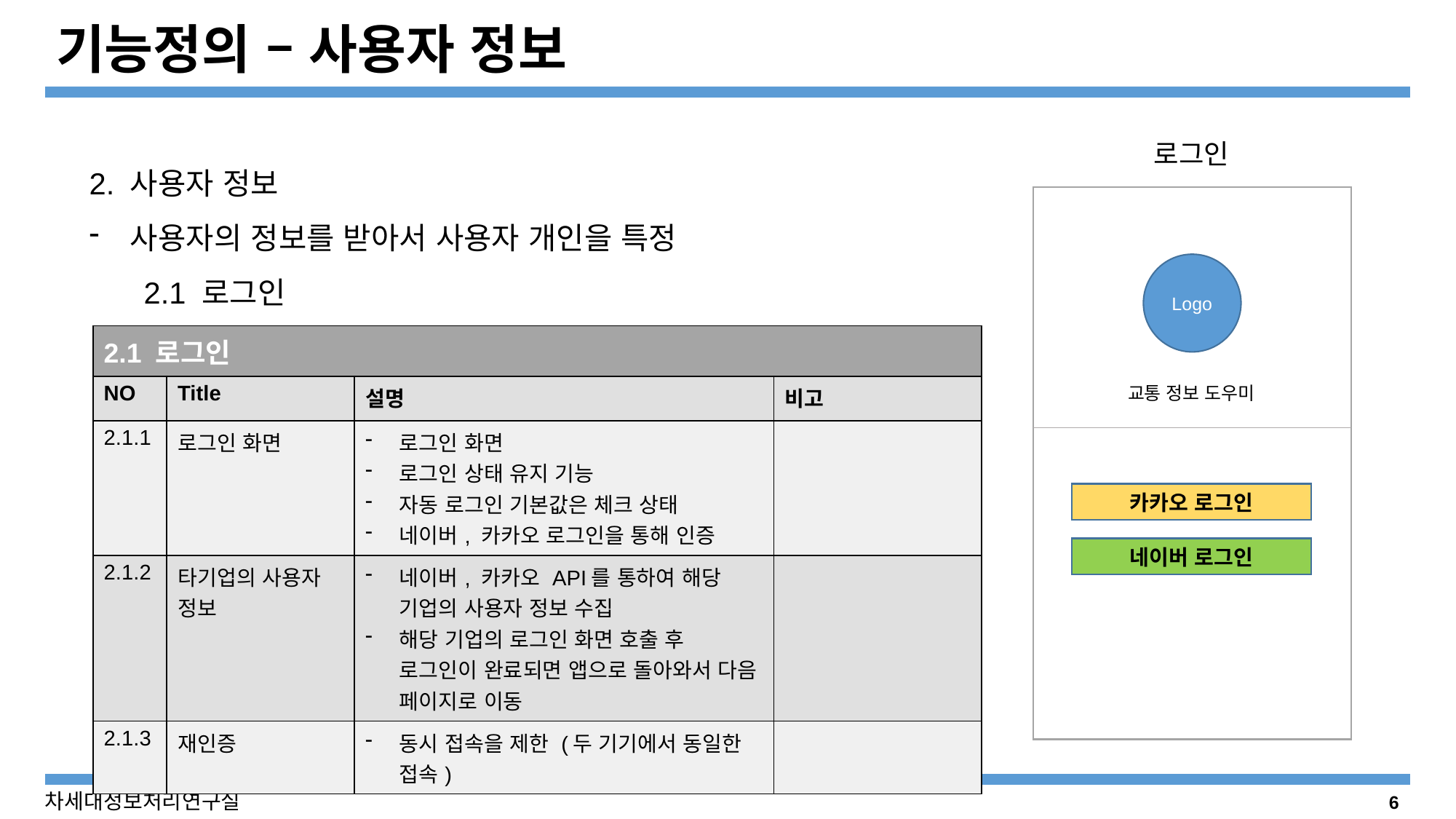

# 기능정의 – 사용자 정보
로그인

Logo
교통 정보 도우미
카카오 로그인
네이버 로그인
2. 사용자 정보
사용자의 정보를 받아서 사용자 개인을 특정
2.1 로그인

| 2.1 로그인 |  |  |  |
| --- | --- | --- | --- |
| NO | Title | 설명 | 비고 |
| 2.1.1 | 로그인 화면 | 로그인 화면 로그인 상태 유지 기능 자동 로그인 기본값은 체크 상태 네이버, 카카오 로그인을 통해 인증 |  |
| 2.1.2 | 타기업의 사용자 정보 | 네이버, 카카오 API를 통하여 해당 기업의 사용자 정보 수집 해당 기업의 로그인 화면 호출 후 로그인이 완료되면 앱으로 돌아와서 다음 페이지로 이동 |  |
| 2.1.3 | 재인증 | 동시 접속을 제한 (두 기기에서 동일한 접속) |  |
6